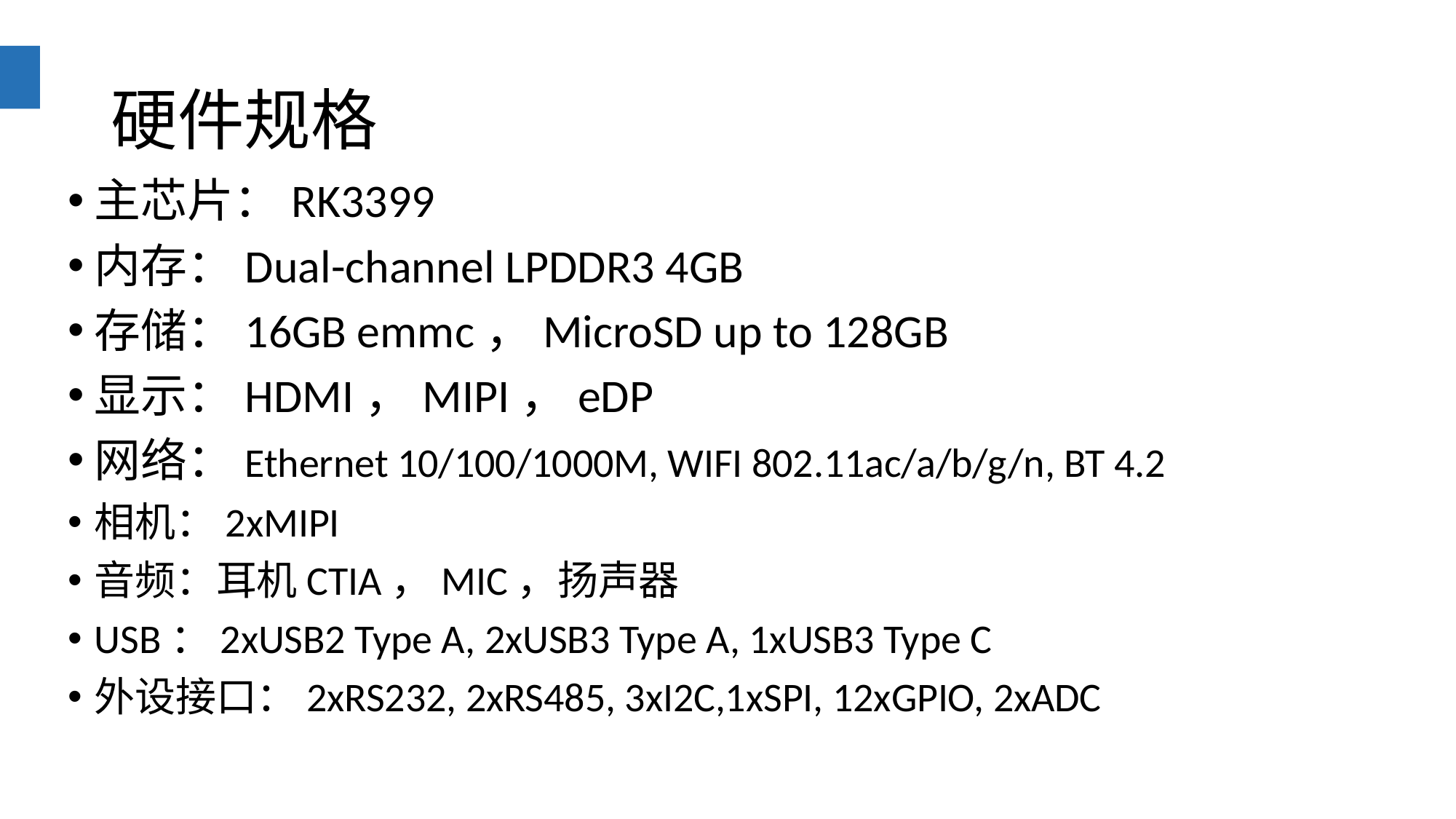

# 硬件规格

主芯片：RK3399
内存：Dual-channel LPDDR3 4GB
存储：16GB emmc，MicroSD up to 128GB
显示：HDMI，MIPI，eDP
网络：Ethernet 10/100/1000M, WIFI 802.11ac/a/b/g/n, BT 4.2
相机：2xMIPI
音频：耳机CTIA，MIC，扬声器
USB：2xUSB2 Type A, 2xUSB3 Type A, 1xUSB3 Type C
外设接口：2xRS232, 2xRS485, 3xI2C,1xSPI, 12xGPIO, 2xADC